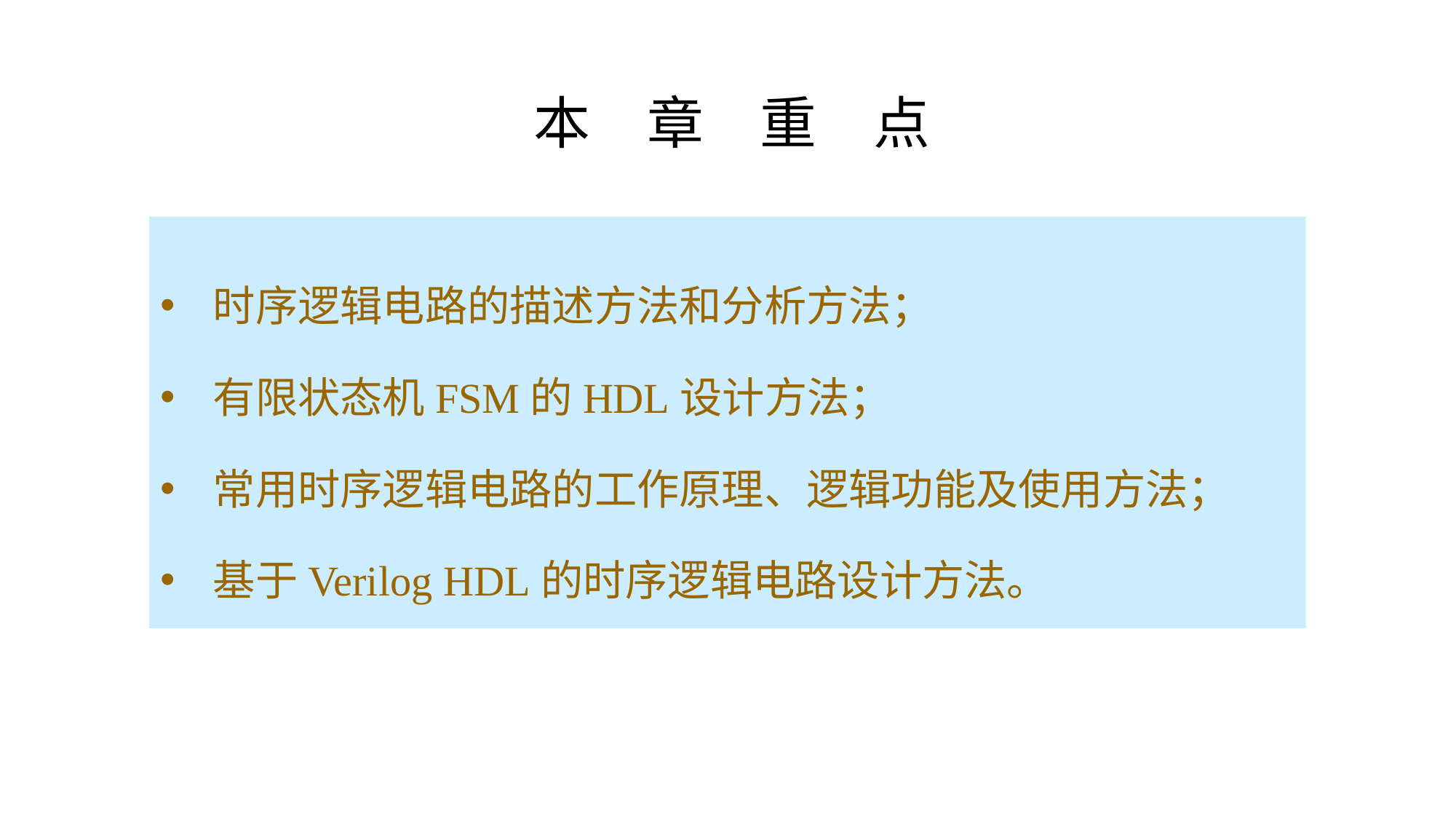

# 本　章　重　点

时序逻辑电路的描述方法和分析方法；
有限状态机FSM的HDL设计方法；
常用时序逻辑电路的工作原理、逻辑功能及使用方法；
基于Verilog HDL的时序逻辑电路设计方法。